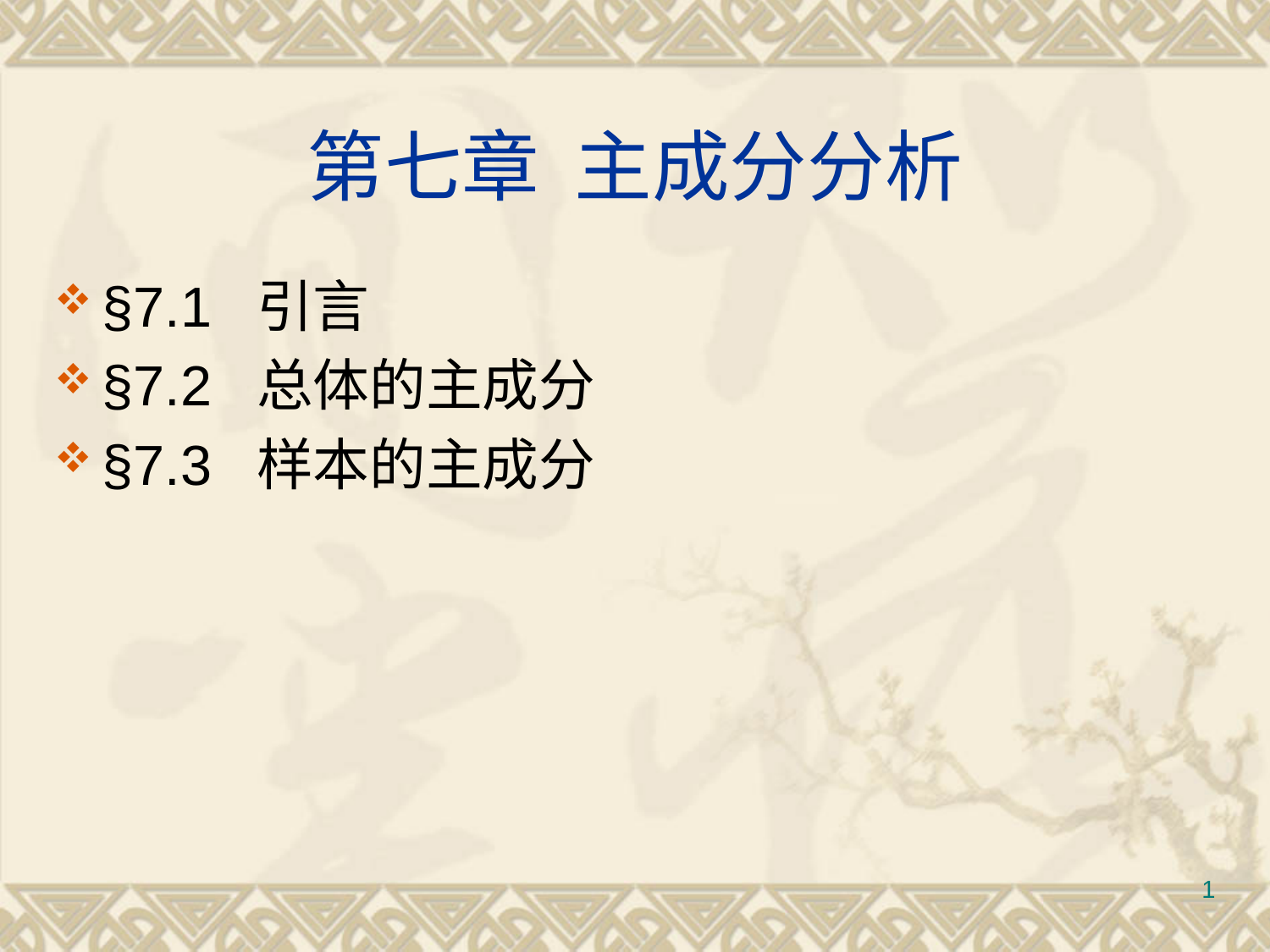

# 第七章  主成分分析
§7.1  引言
§7.2  总体的主成分
§7.3  样本的主成分
1